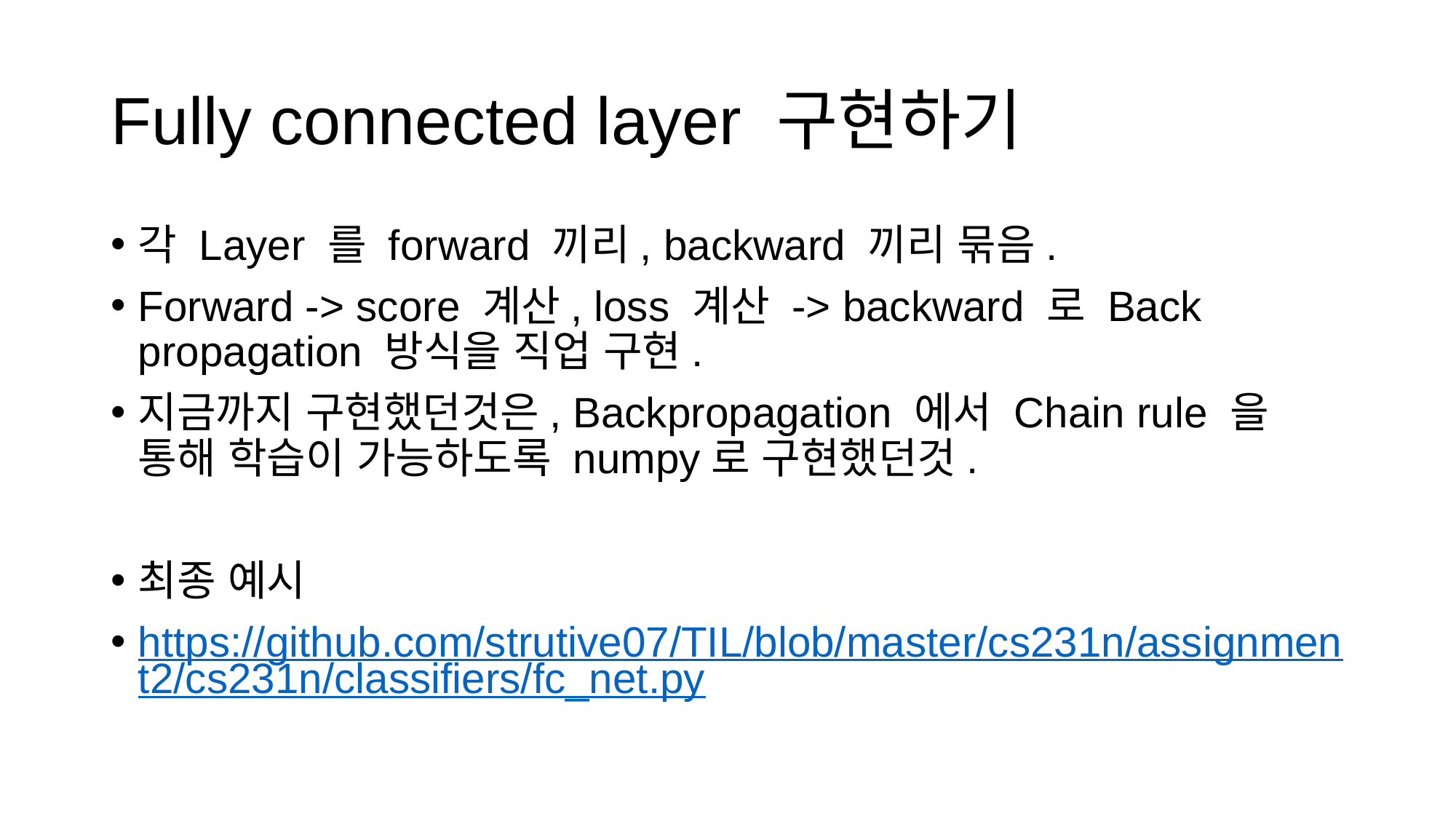

# Fully connected layer 구현하기
각 Layer 를 forward 끼리, backward 끼리 묶음.
Forward -> score 계산, loss 계산 -> backward 로 Back propagation 방식을 직업 구현.
지금까지 구현했던것은, Backpropagation 에서 Chain rule 을 통해 학습이 가능하도록 numpy로 구현했던것.

최종 예시
https://github.com/strutive07/TIL/blob/master/cs231n/assignment2/cs231n/classifiers/fc_net.py